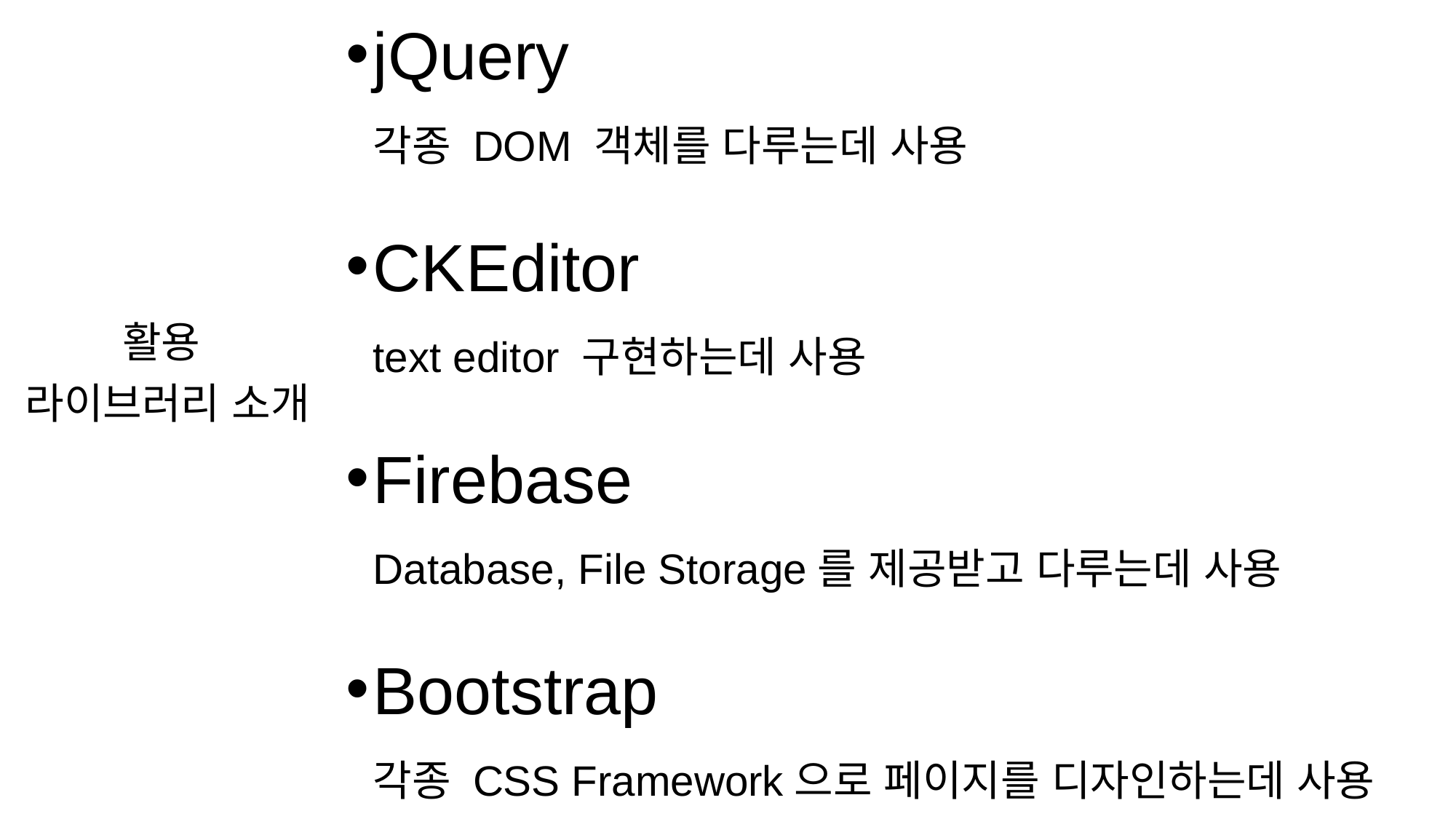

jQuery
각종 DOM 객체를 다루는데 사용
CKEditor
text editor 구현하는데 사용
Firebase
Database, File Storage를 제공받고 다루는데 사용
Bootstrap
각종 CSS Framework으로 페이지를 디자인하는데 사용
활용
라이브러리 소개